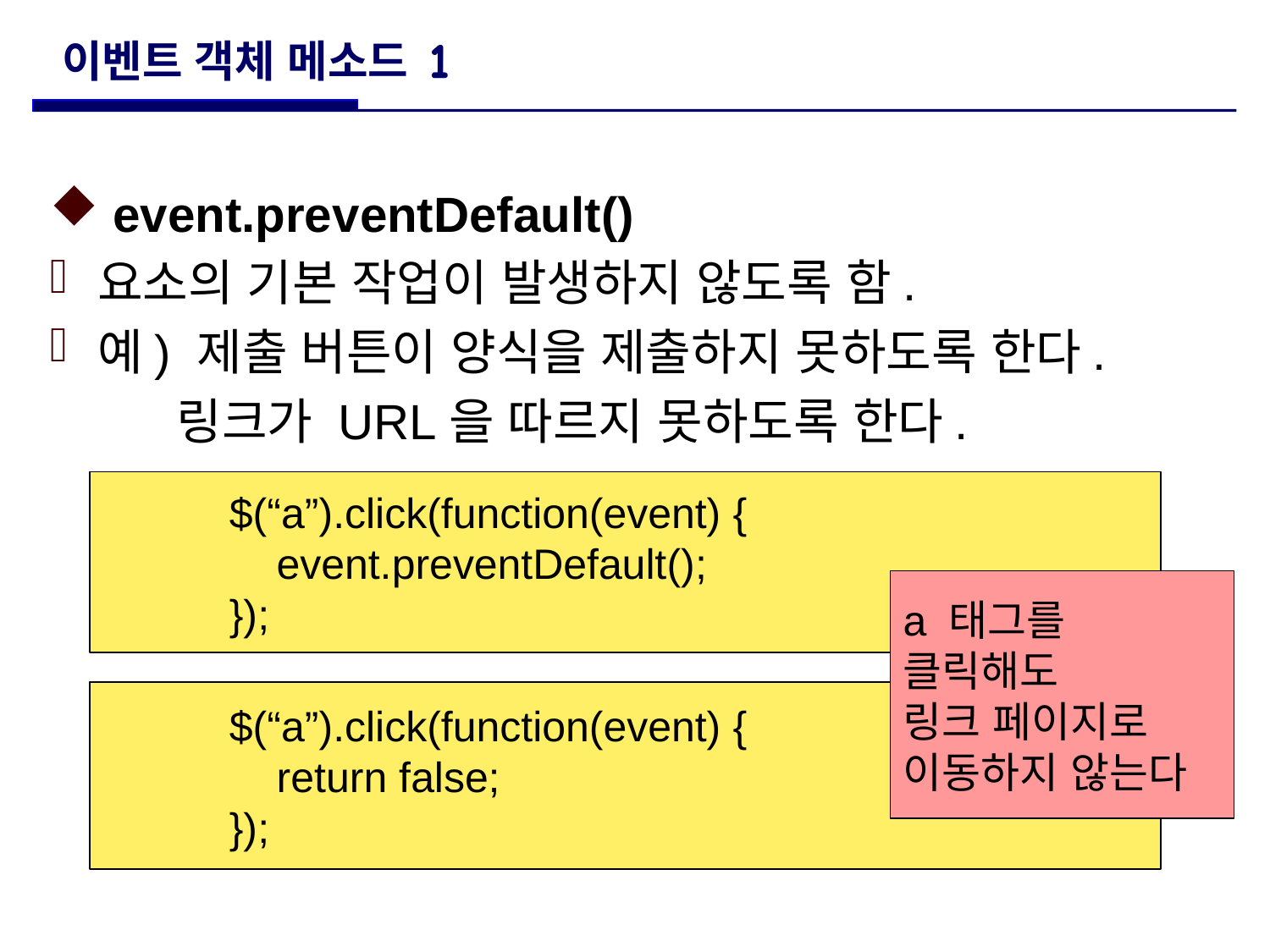

# 이벤트 객체 메소드 1
 event.preventDefault()
요소의 기본 작업이 발생하지 않도록 함.
예) 제출 버튼이 양식을 제출하지 못하도록 한다.
	링크가 URL을 따르지 못하도록 한다.
	$(“a”).click(function(event) {
	    event.preventDefault();
	});
a 태그를 클릭해도
링크 페이지로 이동하지 않는다
	$(“a”).click(function(event) {
	    return false;
	});